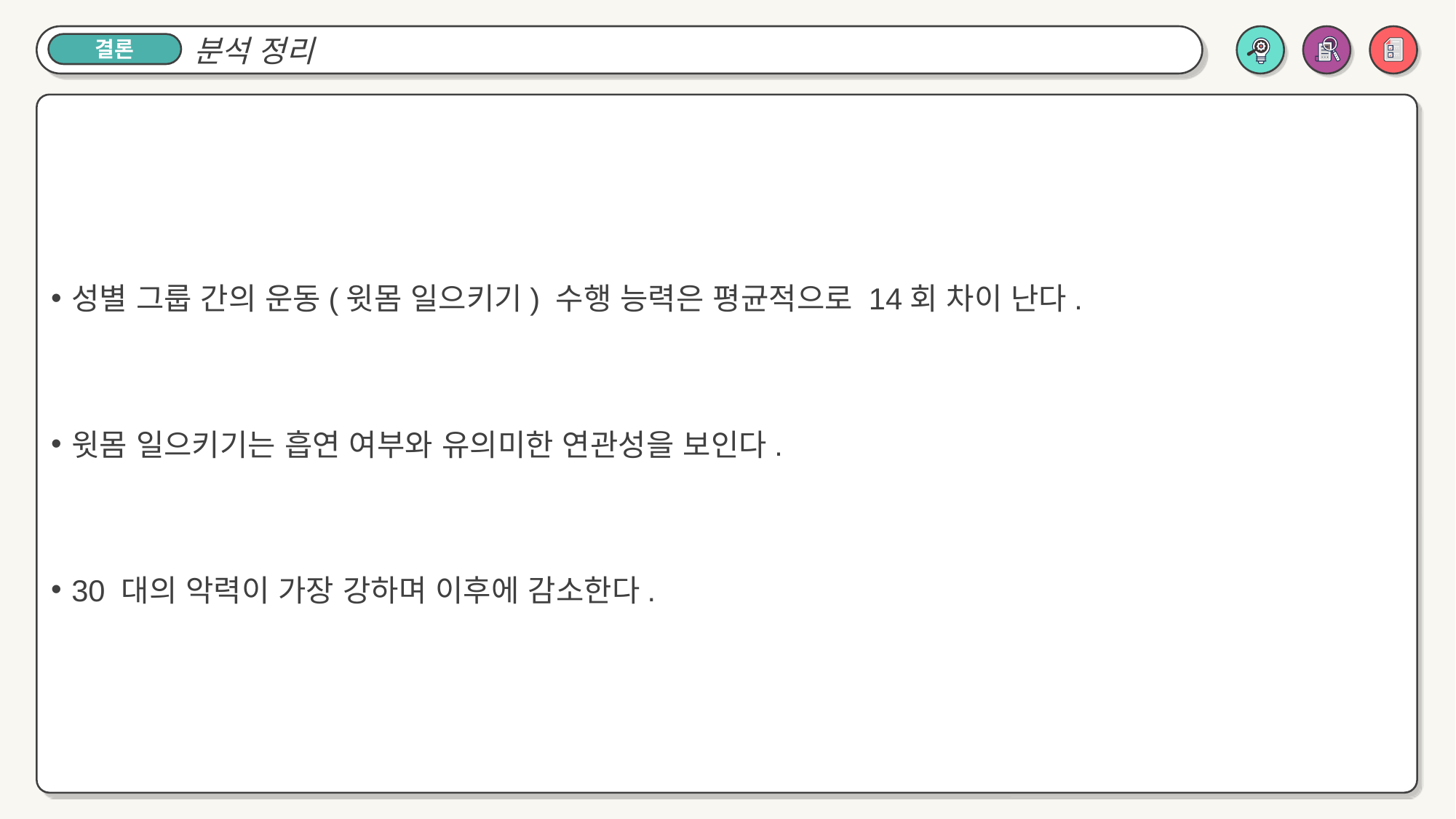

분석 정리

결론
성별 그룹 간의 운동(윗몸 일으키기) 수행 능력은 평균적으로 14회 차이 난다.

윗몸 일으키기는 흡연 여부와 유의미한 연관성을 보인다.

30 대의 악력이 가장 강하며 이후에 감소한다.